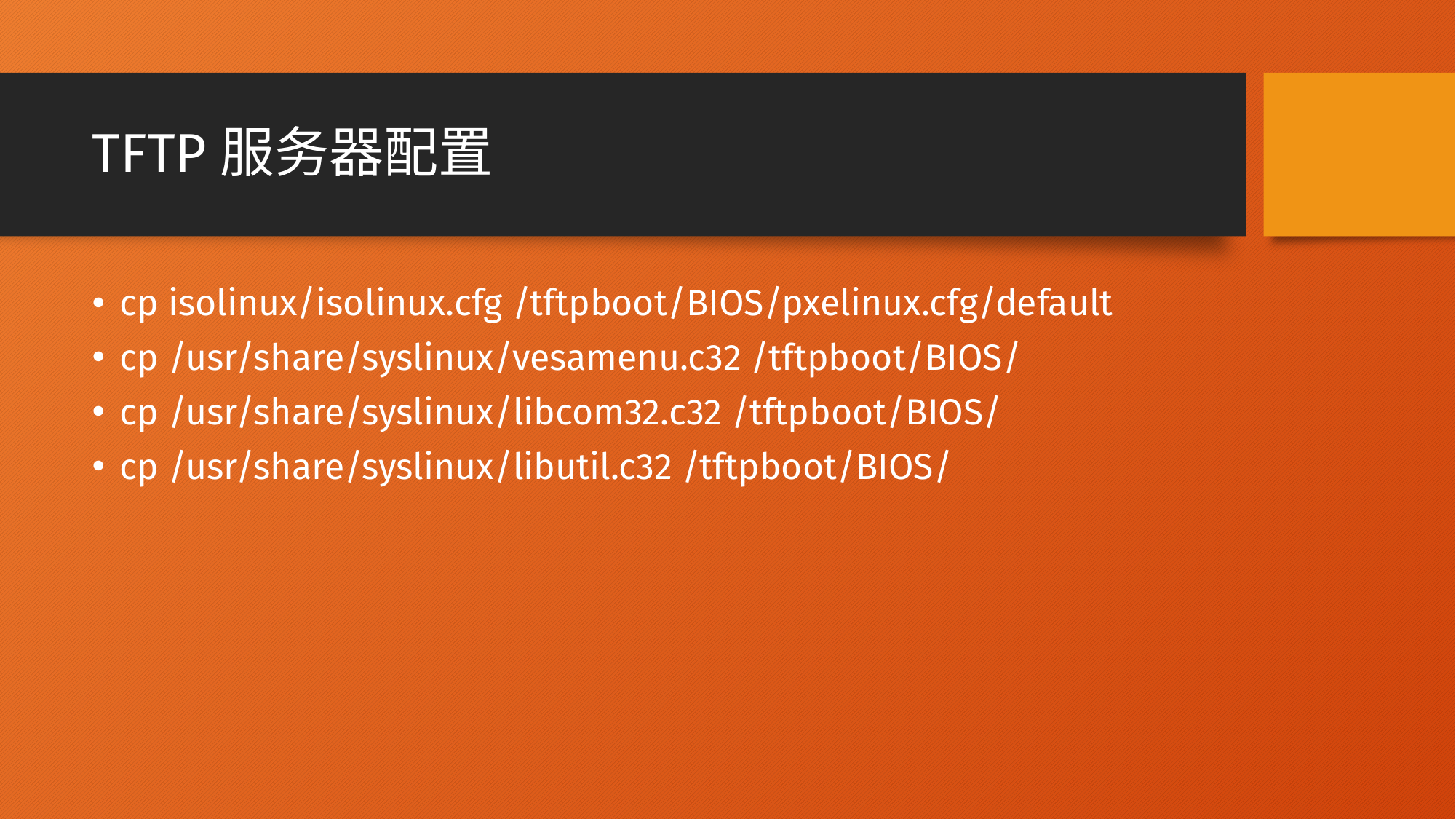

# TFTP服务器配置
cp isolinux/isolinux.cfg /tftpboot/BIOS/pxelinux.cfg/default
cp /usr/share/syslinux/vesamenu.c32 /tftpboot/BIOS/
cp /usr/share/syslinux/libcom32.c32 /tftpboot/BIOS/
cp /usr/share/syslinux/libutil.c32 /tftpboot/BIOS/